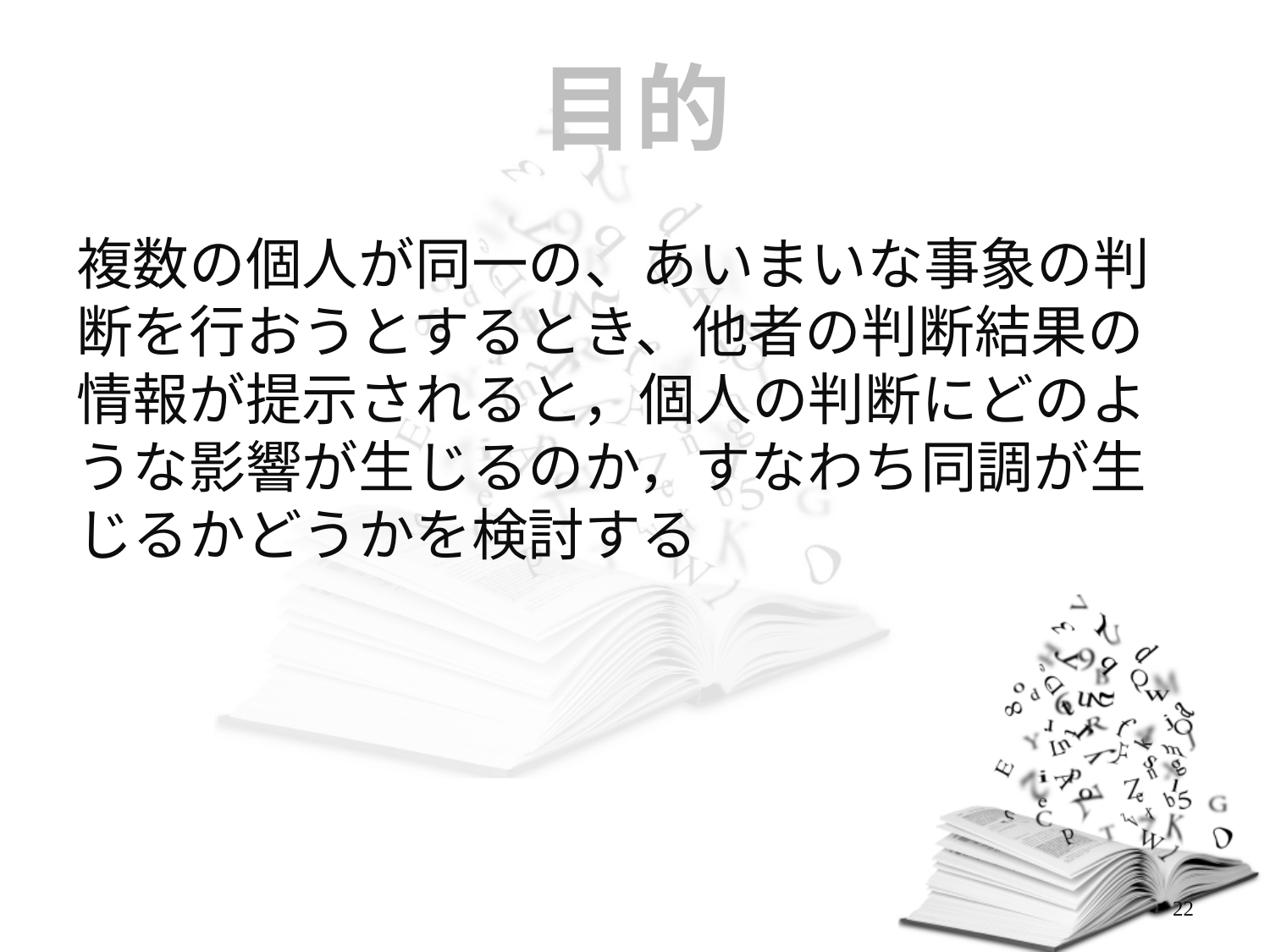

複数の個人が同一の、あいまいな事象の判断を行おうとするとき、他者の判断結果の情報が提示されると，個人の判断にどのような影響が生じるのか，すなわち同調が生じるかどうかを検討する

目的
22